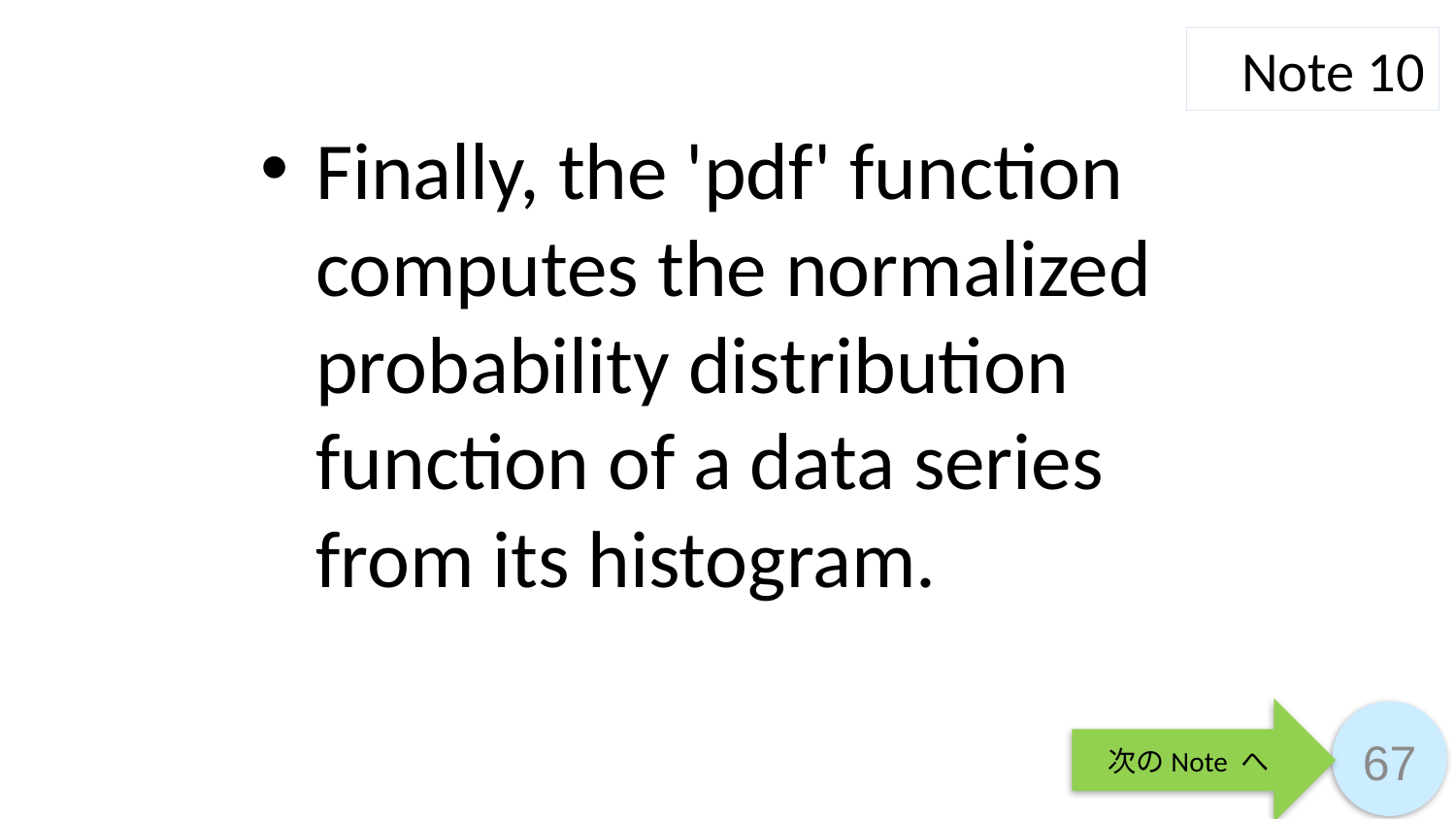

Note 10
Finally, the 'pdf' function computes the normalized probability distribution function of a data series from its histogram.
次のNote へ
67